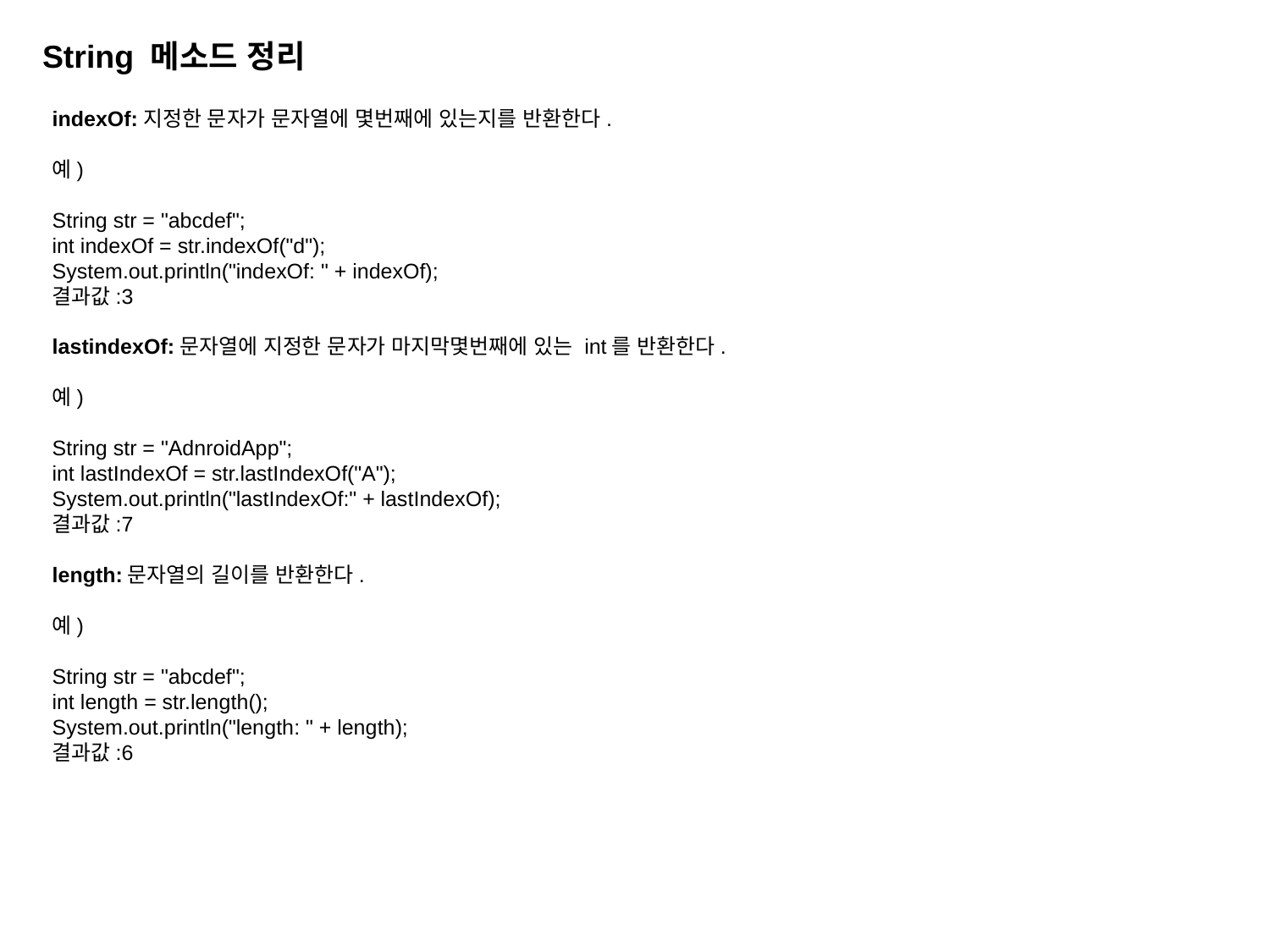

String 메소드 정리
indexOf:지정한 문자가 문자열에 몇번째에 있는지를 반환한다.

예)

String str = "abcdef";
int indexOf = str.indexOf("d");
System.out.println("indexOf: " + indexOf);
결과값:3

lastindexOf:문자열에 지정한 문자가 마지막몇번째에 있는 int를 반환한다.

예)

String str = "AdnroidApp";
int lastIndexOf = str.lastIndexOf("A");
System.out.println("lastIndexOf:" + lastIndexOf);
결과값:7

length:문자열의 길이를 반환한다.

예)

String str = "abcdef";
int length = str.length();
System.out.println("length: " + length);
결과값:6